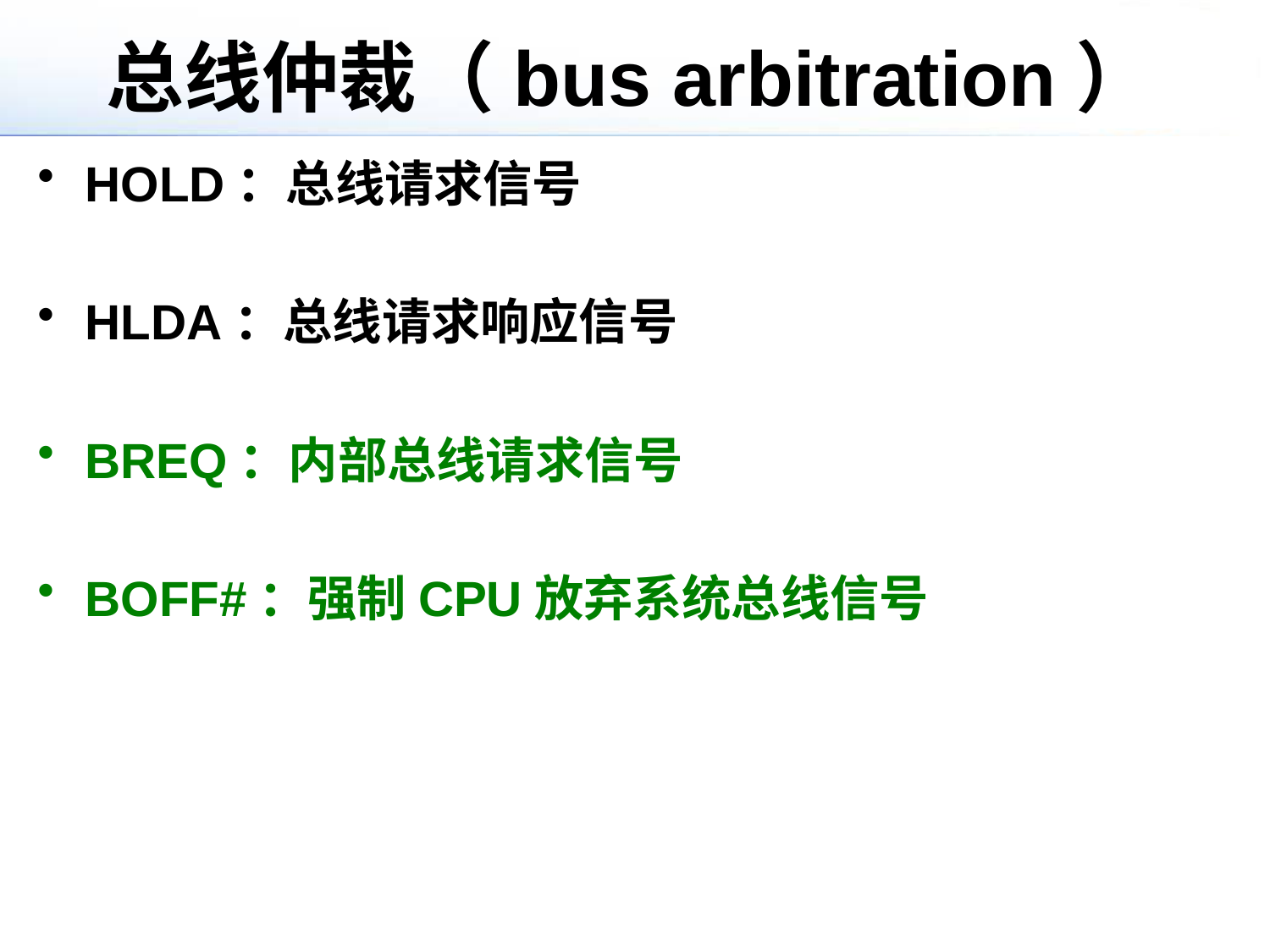

# 总线仲裁（bus arbitration）
HOLD：总线请求信号

HLDA：总线请求响应信号

BREQ：内部总线请求信号

BOFF#：强制CPU放弃系统总线信号